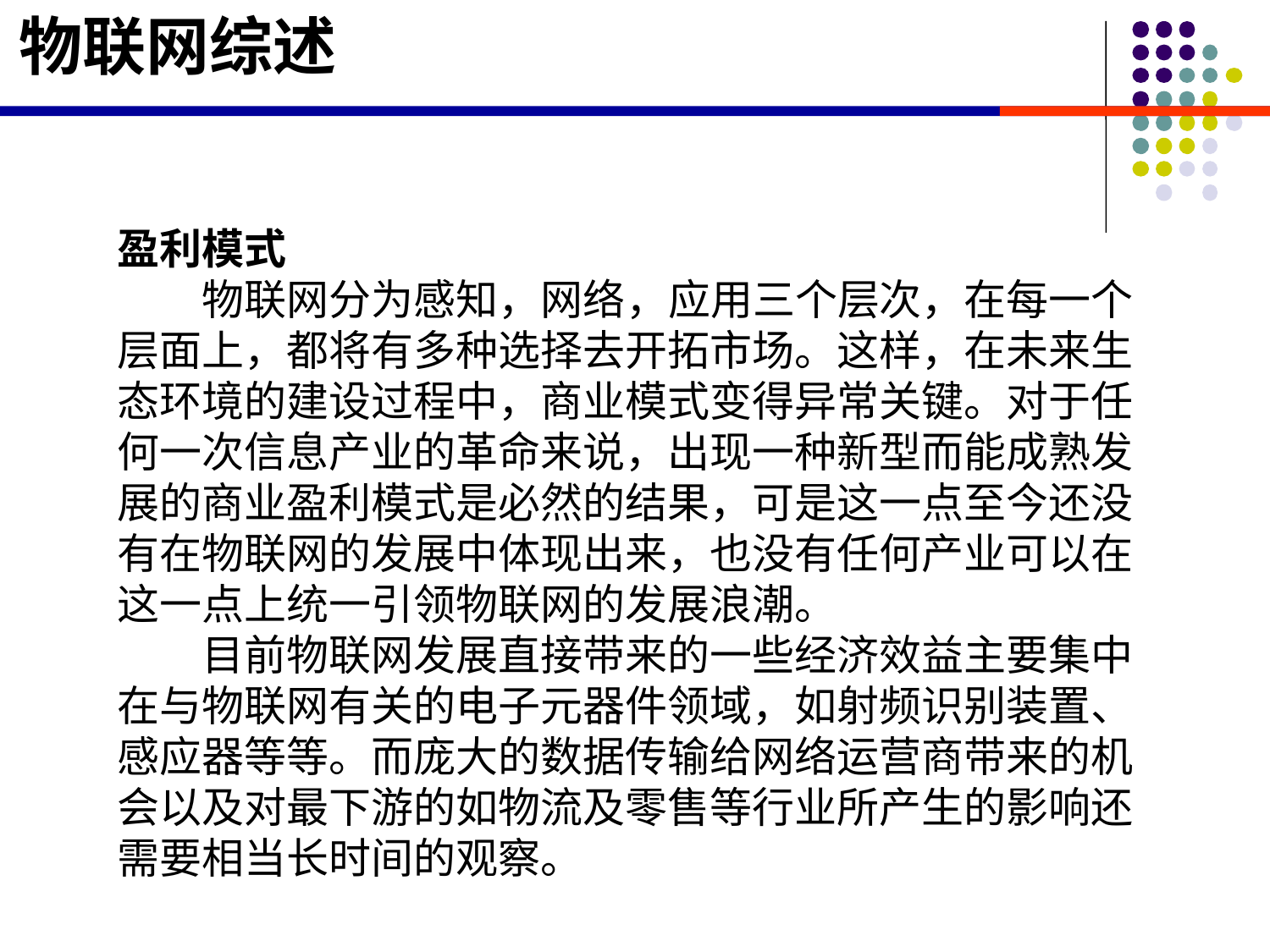

物联网综述
盈利模式
　　物联网分为感知，网络，应用三个层次，在每一个层面上，都将有多种选择去开拓市场。这样，在未来生态环境的建设过程中，商业模式变得异常关键。对于任何一次信息产业的革命来说，出现一种新型而能成熟发展的商业盈利模式是必然的结果，可是这一点至今还没有在物联网的发展中体现出来，也没有任何产业可以在这一点上统一引领物联网的发展浪潮。
　　目前物联网发展直接带来的一些经济效益主要集中在与物联网有关的电子元器件领域，如射频识别装置、感应器等等。而庞大的数据传输给网络运营商带来的机会以及对最下游的如物流及零售等行业所产生的影响还需要相当长时间的观察。